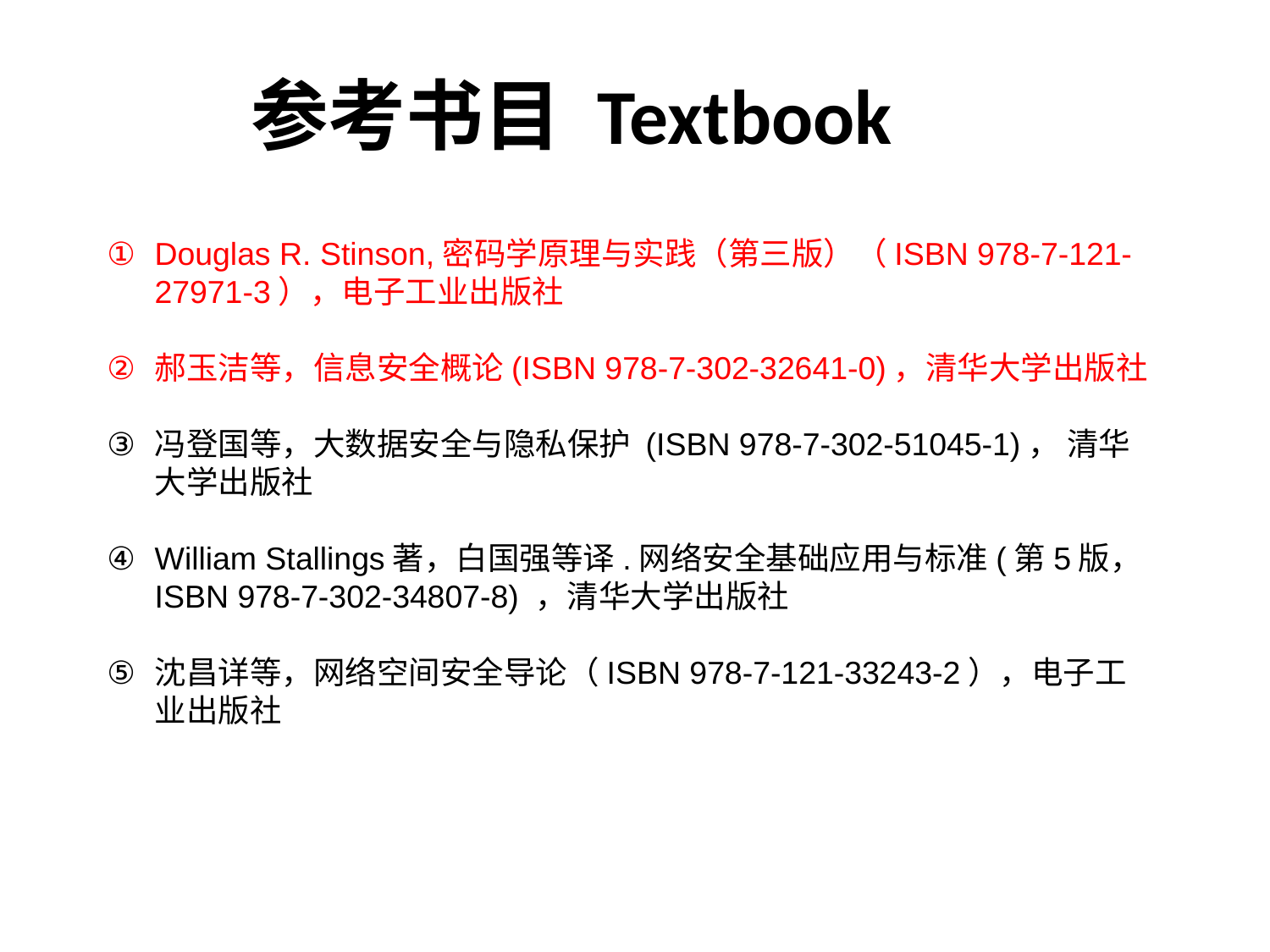

参考书目 Textbook
Douglas R. Stinson,密码学原理与实践（第三版）（ISBN 978-7-121-27971-3），电子工业出版社

郝玉洁等，信息安全概论(ISBN 978-7-302-32641-0)，清华大学出版社

冯登国等，大数据安全与隐私保护 (ISBN 978-7-302-51045-1)， 清华大学出版社

William Stallings著，白国强等译.网络安全基础应用与标准(第5版，ISBN 978-7-302-34807-8) ，清华大学出版社

沈昌详等，网络空间安全导论（ISBN 978-7-121-33243-2），电子工业出版社